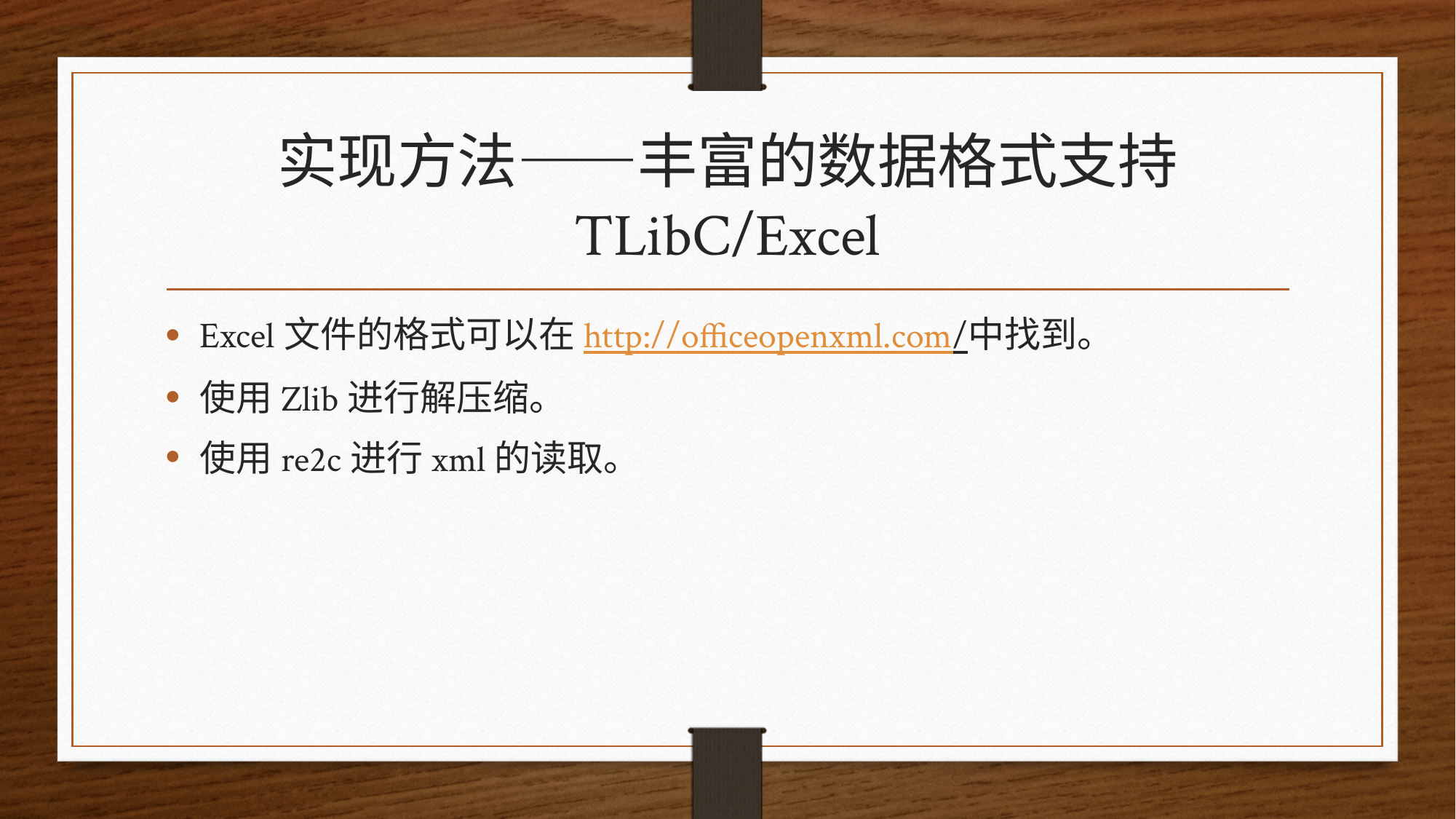

# 实现方法——丰富的数据格式支持 TLibC/Excel
Excel文件的格式可以在http://officeopenxml.com/中找到。
使用Zlib进行解压缩。
使用re2c进行xml的读取。